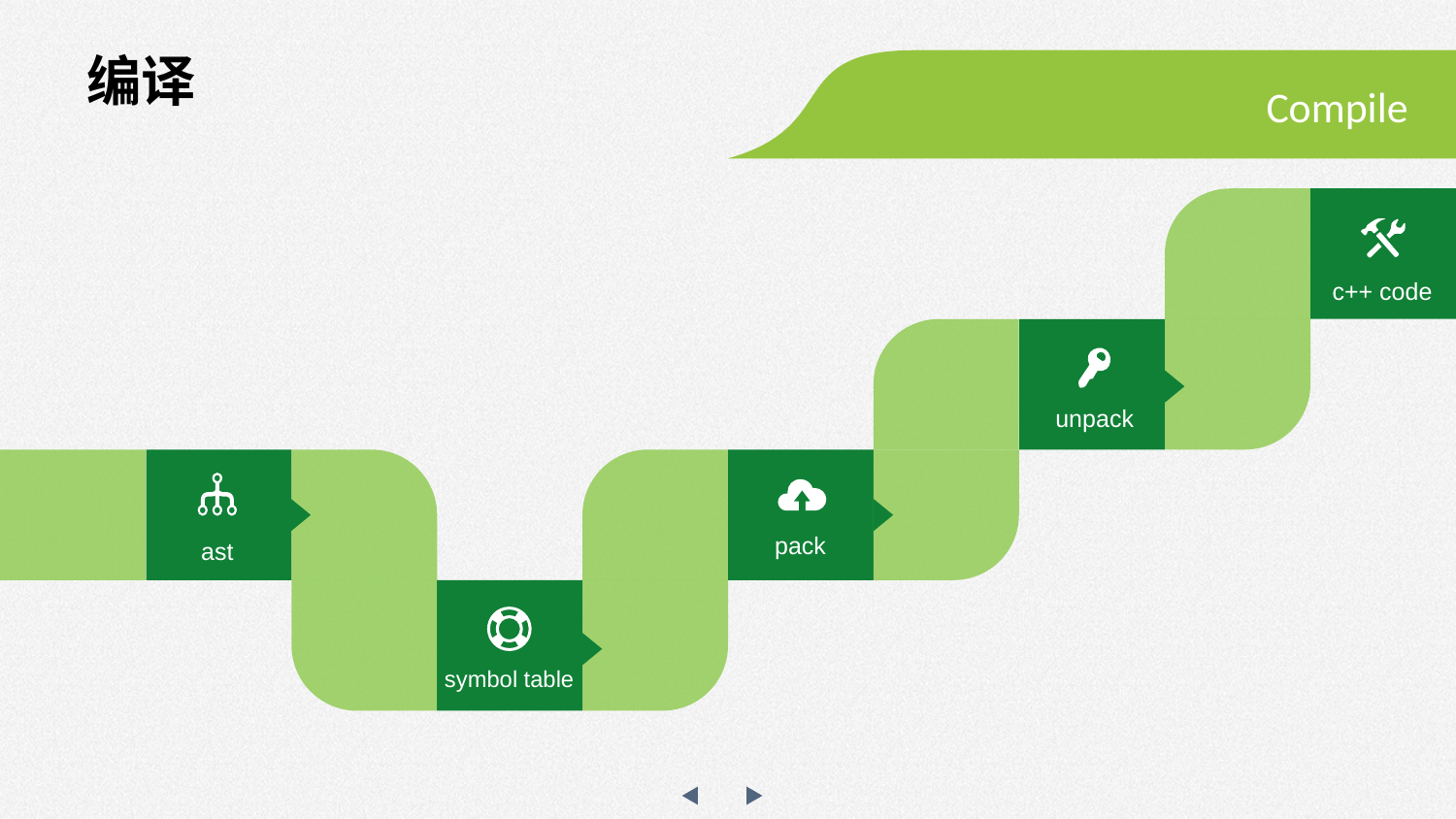

编译

Compile

c++ code

unpack

pack
ast

symbol table